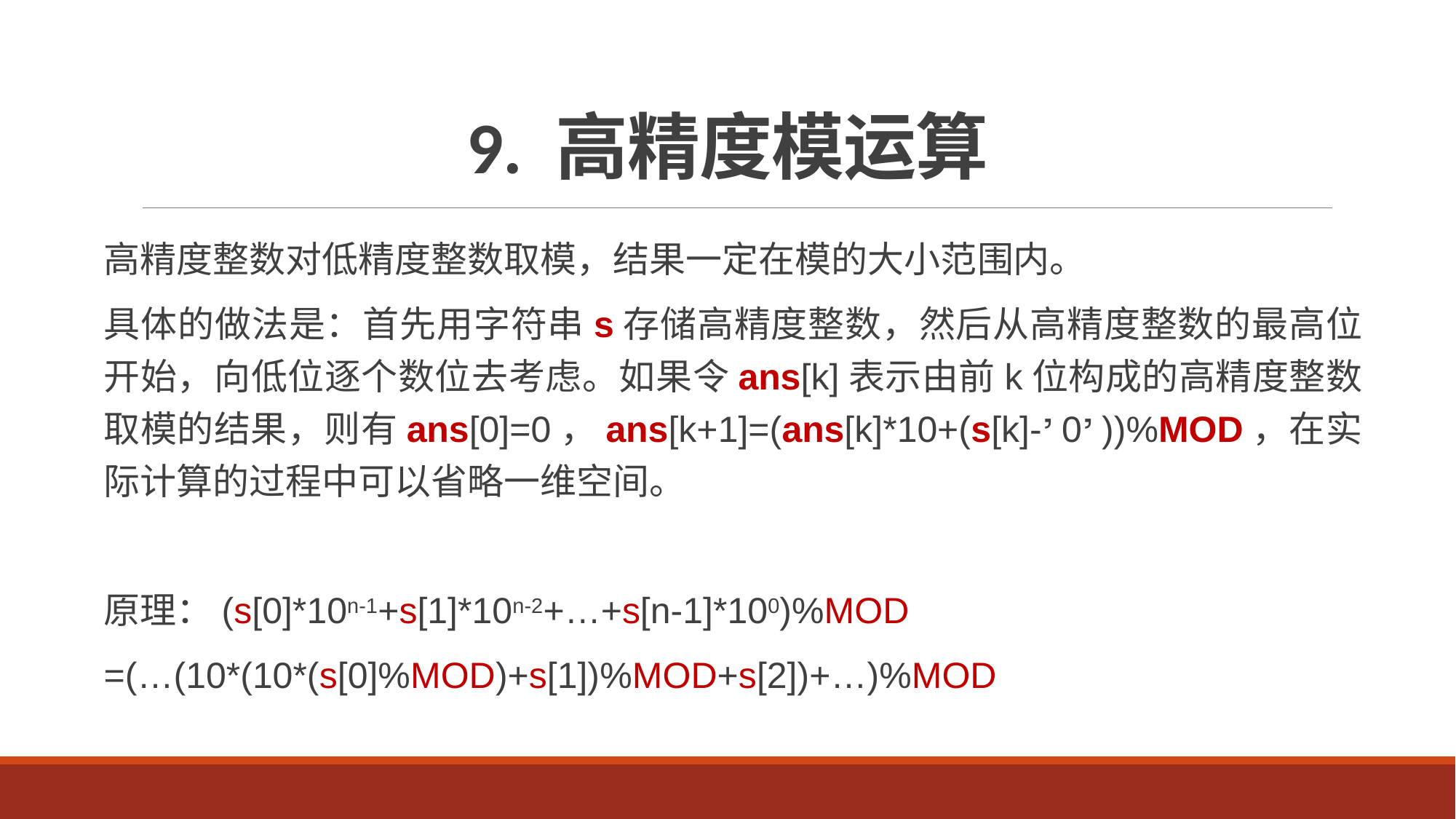

# 9. 高精度模运算
高精度整数对低精度整数取模，结果一定在模的大小范围内。
具体的做法是：首先用字符串s存储高精度整数，然后从高精度整数的最高位开始，向低位逐个数位去考虑。如果令ans[k]表示由前k位构成的高精度整数取模的结果，则有ans[0]=0，ans[k+1]=(ans[k]*10+(s[k]-’0’))%MOD，在实际计算的过程中可以省略一维空间。

原理：(s[0]*10n-1+s[1]*10n-2+…+s[n-1]*100)%MOD
=(…(10*(10*(s[0]%MOD)+s[1])%MOD+s[2])+…)%MOD